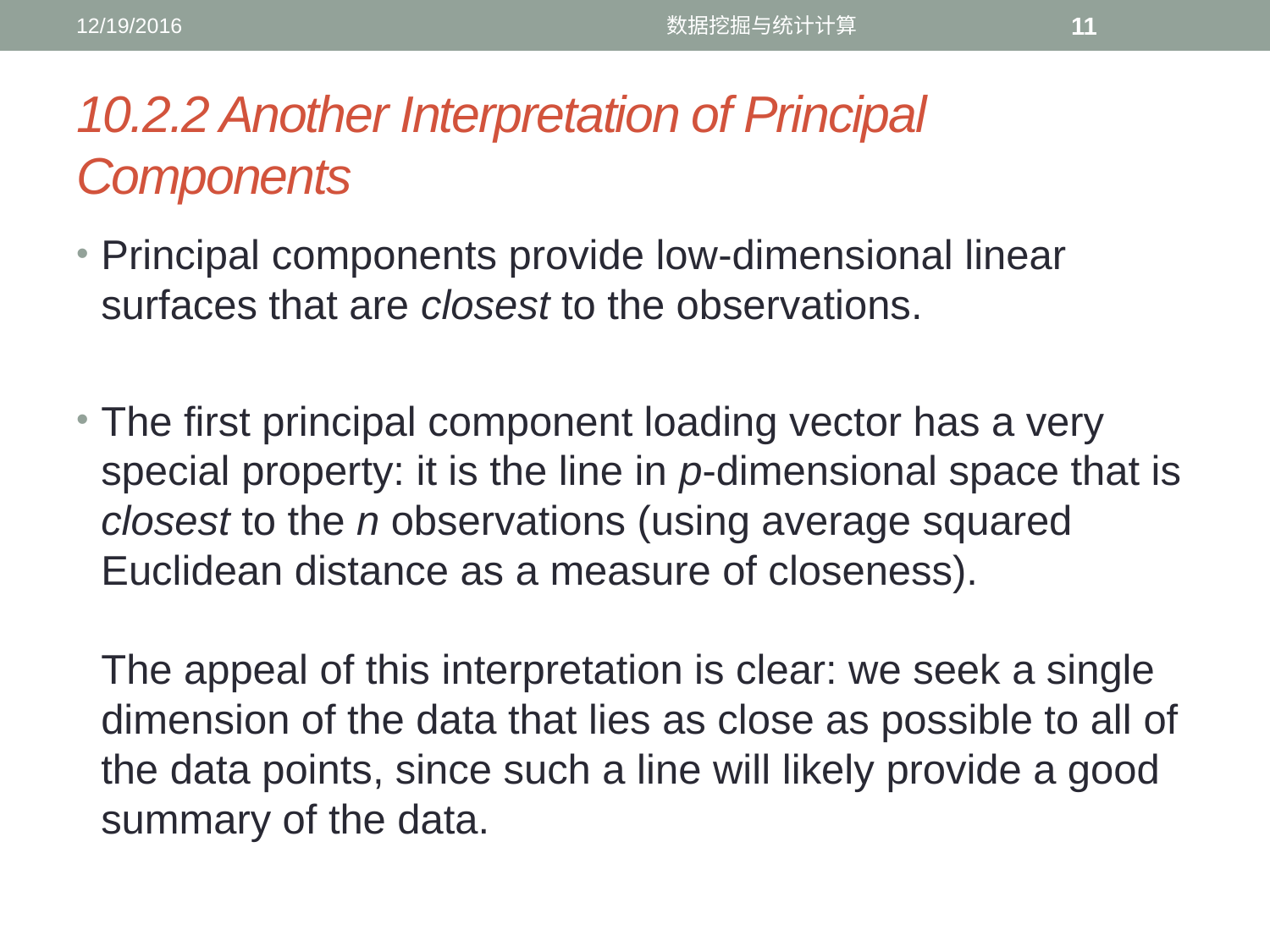

12/19/2016
数据挖掘与统计计算
11
# 10.2.2 Another Interpretation of Principal Components
Principal components provide low-dimensional linear surfaces that are closest to the observations.

The first principal component loading vector has a very special property: it is the line in p-dimensional space that is closest to the n observations (using average squared Euclidean distance as a measure of closeness).
The appeal of this interpretation is clear: we seek a single dimension of the data that lies as close as possible to all of the data points, since such a line will likely provide a good summary of the data.